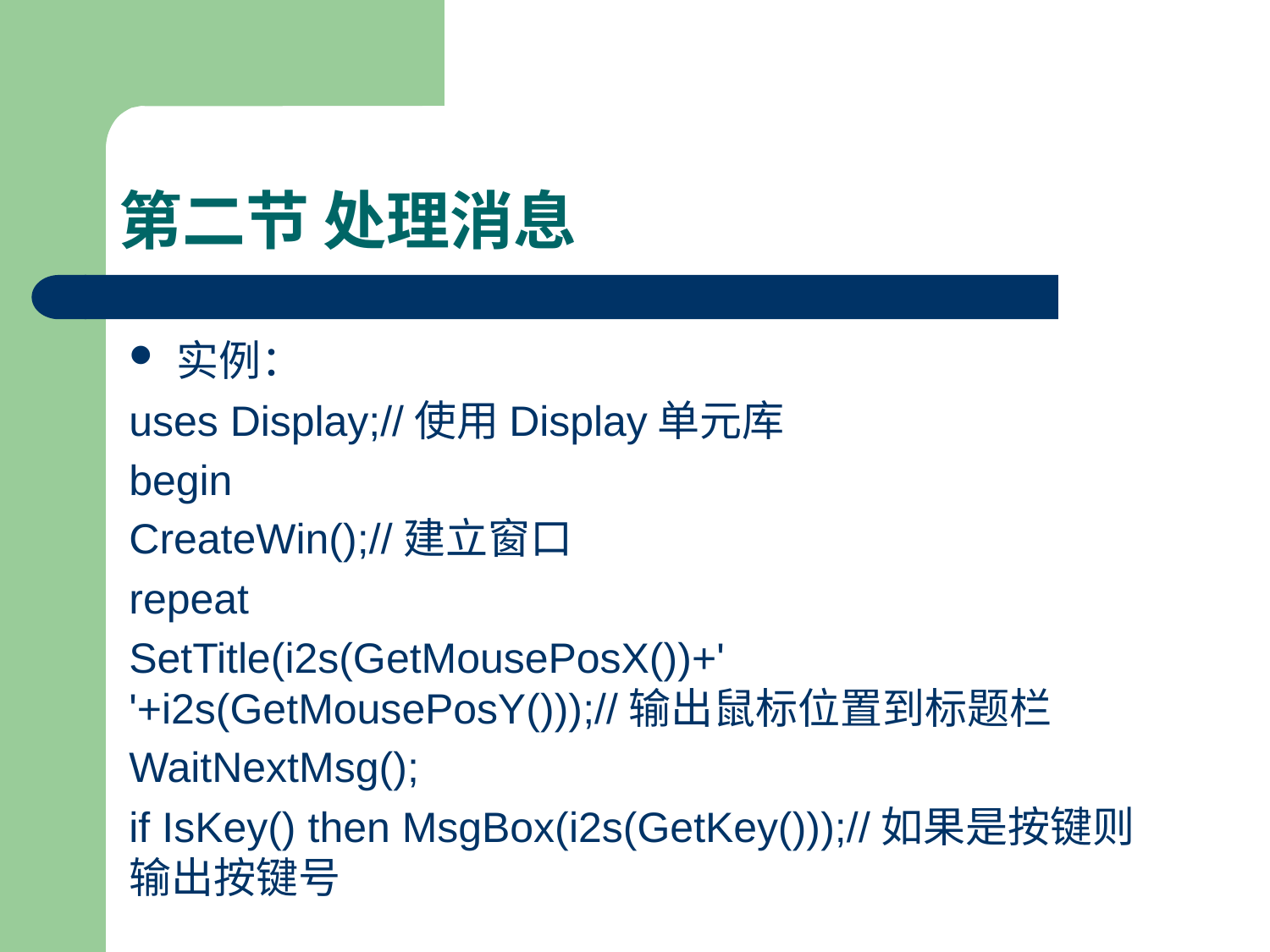

# 第二节 处理消息
实例：
uses Display;//使用Display单元库
begin
CreateWin();//建立窗口
repeat
SetTitle(i2s(GetMousePosX())+' '+i2s(GetMousePosY()));//输出鼠标位置到标题栏
WaitNextMsg();
if IsKey() then MsgBox(i2s(GetKey()));//如果是按键则输出按键号